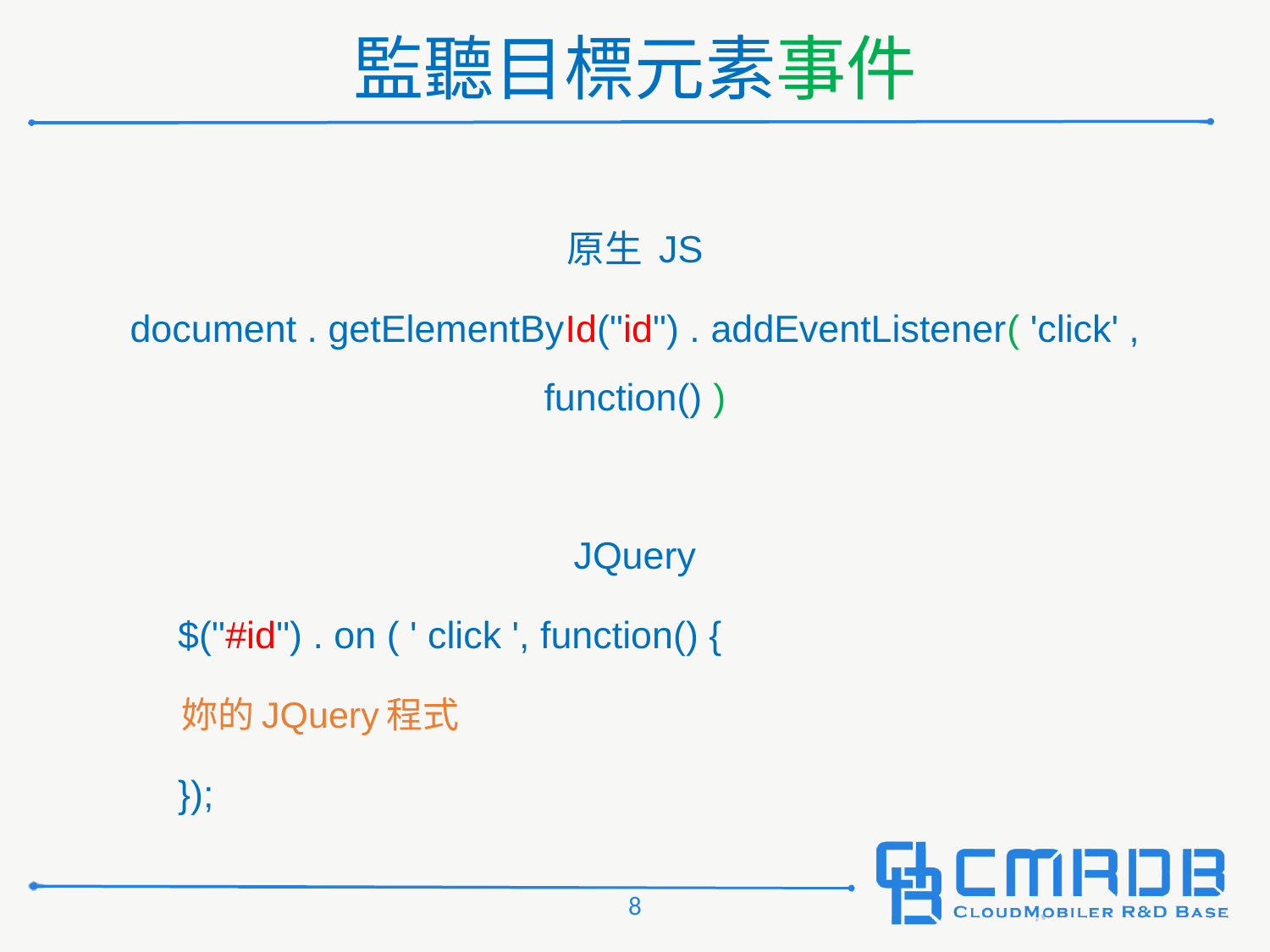

# 監聽目標元素事件
原生 JS
document . getElementById("id") . addEventListener( 'click' , function() )

JQuery
			  $("#id") . on ( ' click ', function() {
				  妳的JQuery程式
			  });